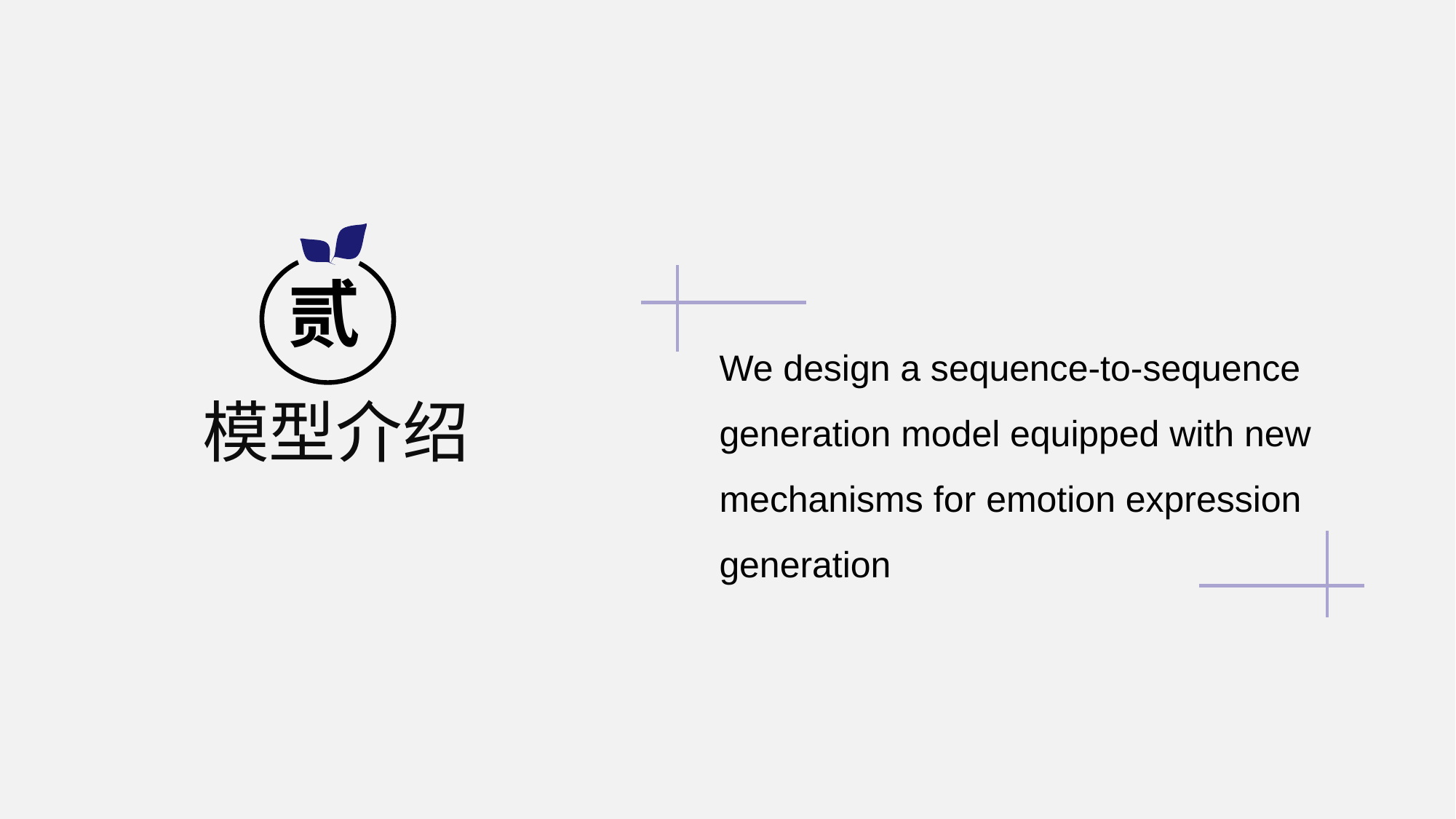

贰
We design a sequence-to-sequence generation model equipped with new mechanisms for emotion expression generation
模型介绍